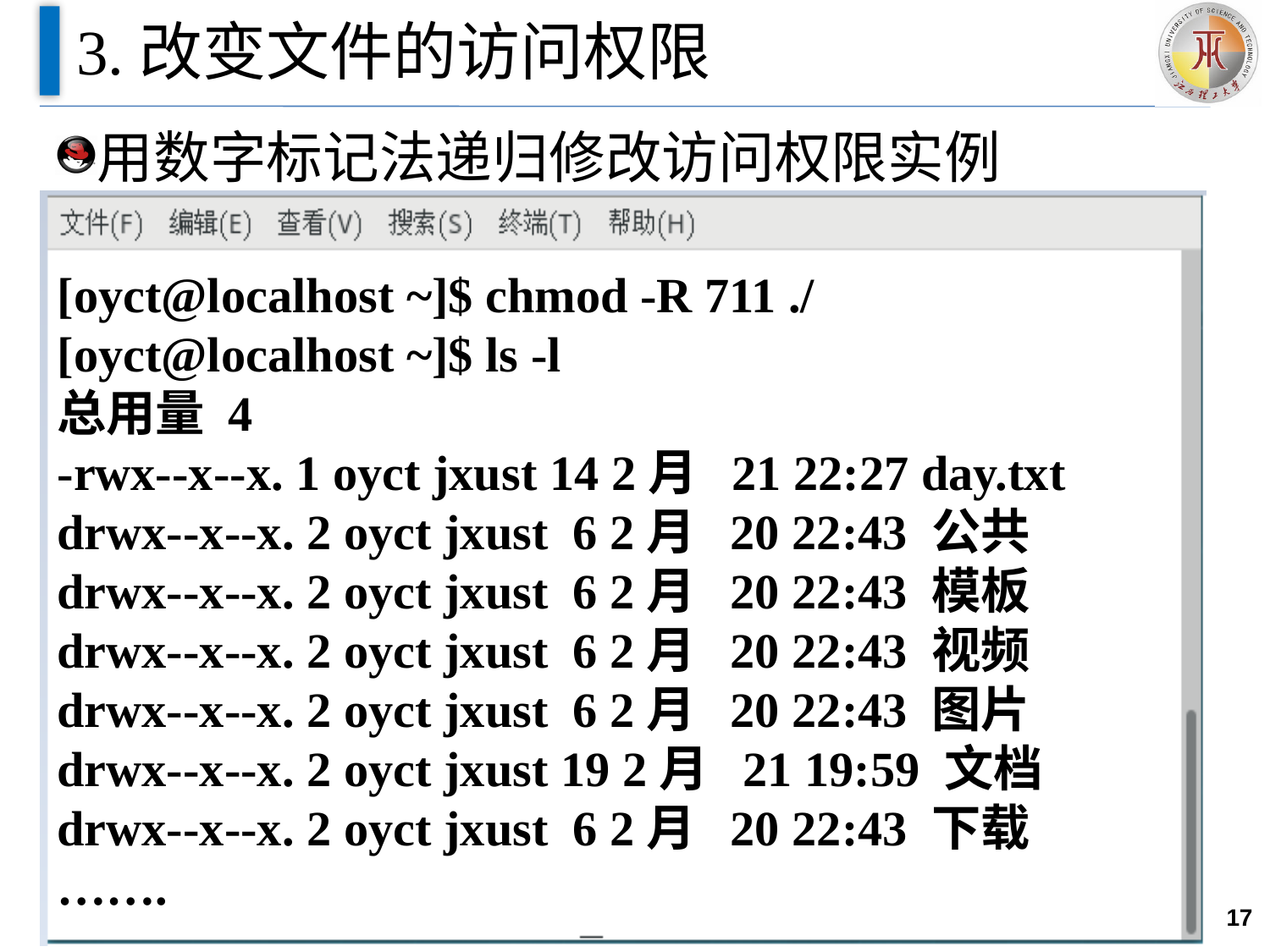

# 3.改变文件的访问权限
用数字标记法递归修改访问权限实例
[oyct@localhost ~]$ chmod -R 711 ./
[oyct@localhost ~]$ ls -l
总用量 4
-rwx--x--x. 1 oyct jxust 14 2月  21 22:27 day.txt
drwx--x--x. 2 oyct jxust  6 2月  20 22:43 公共
drwx--x--x. 2 oyct jxust  6 2月  20 22:43 模板
drwx--x--x. 2 oyct jxust  6 2月  20 22:43 视频
drwx--x--x. 2 oyct jxust  6 2月  20 22:43 图片
drwx--x--x. 2 oyct jxust 19 2月  21 19:59 文档
drwx--x--x. 2 oyct jxust  6 2月  20 22:43 下载
…….

17